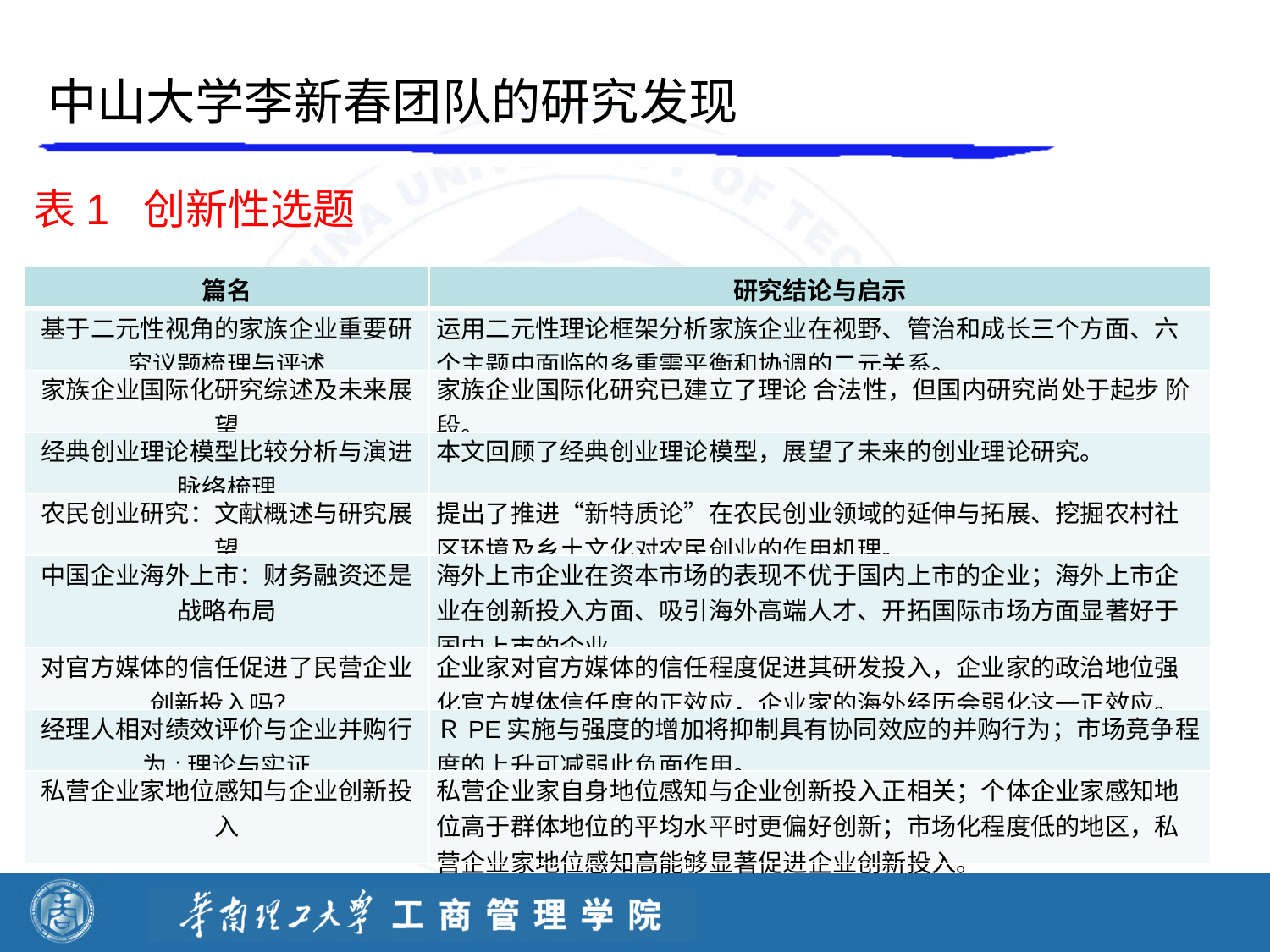

中山大学李新春团队的研究发现
表1  创新性选题
| 篇名 | 研究结论与启示 |
| --- | --- |
| 基于二元性视角的家族企业重要研究议题梳理与评述 | 运用二元性理论框架分析家族企业在视野、管治和成长三个方面、六个主题中面临的多重需平衡和协调的二元关系。 |
| 家族企业国际化研究综述及未来展望 | 家族企业国际化研究已建立了理论 合法性，但国内研究尚处于起步 阶段。 |
| 经典创业理论模型比较分析与演进脉络梳理 | 本文回顾了经典创业理论模型，展望了未来的创业理论研究。 |
| 农民创业研究：文献概述与研究展望 | 提出了推进“新特质论”在农民创业领域的延伸与拓展、挖掘农村社区环境及乡土文化对农民创业的作用机理。 |
| 中国企业海外上市：财务融资还是战略布局 | 海外上市企业在资本市场的表现不优于国内上市的企业；海外上市企业在创新投入方面、吸引海外高端人才、开拓国际市场方面显著好于国内上市的企业。 |
| 对官方媒体的信任促进了民营企业创新投入吗？ | 企业家对官方媒体的信任程度促进其研发投入，企业家的政治地位强化官方媒体信任度的正效应，企业家的海外经历会弱化这一正效应。 |
| 经理人相对绩效评价与企业并购行为:理论与实证 | ＲPE实施与强度的增加将抑制具有协同效应的并购行为；市场竞争程度的上升可减弱此负面作用。 |
| 私营企业家地位感知与企业创新投入 | 私营企业家自身地位感知与企业创新投入正相关；个体企业家感知地位高于群体地位的平均水平时更偏好创新；市场化程度低的地区，私营企业家地位感知高能够显著促进企业创新投入。 |